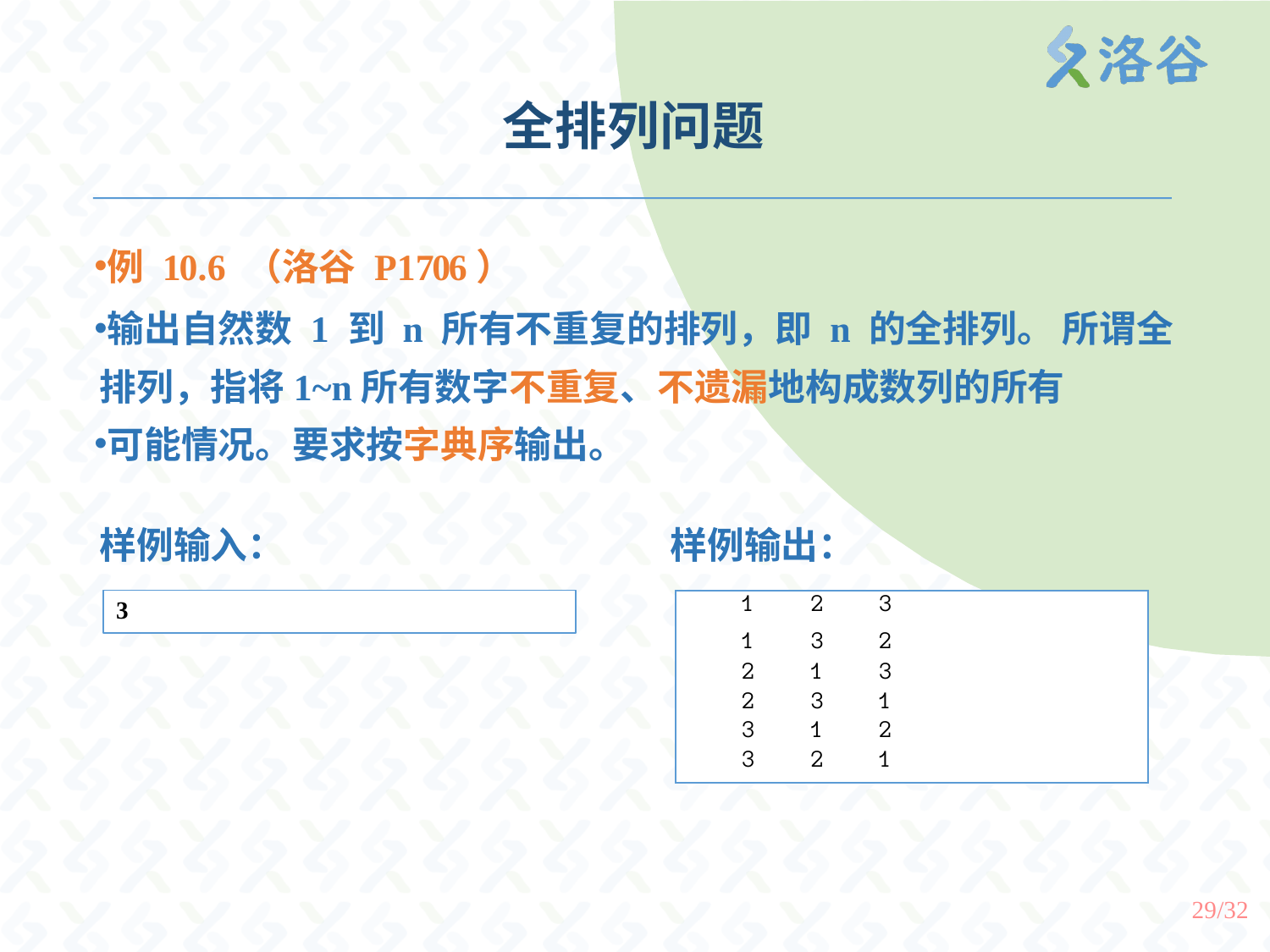

# 全排列问题

例 10.6 （洛谷 P1706）
输出自然数 1 到 n 所有不重复的排列，即 n 的全排列。 所谓全排列，指将1~n所有数字不重复、不遗漏地构成数列的所有
可能情况。要求按字典序输出。
样例输入：
样例输出：

| 1 | 2 | 3 |
| --- | --- | --- |
| 1 | 3 | 2 |
| 2 | 1 | 3 |
| 2 | 3 | 1 |
| 3 | 1 | 2 |
| 3 | 2 | 1 |
3
29/32